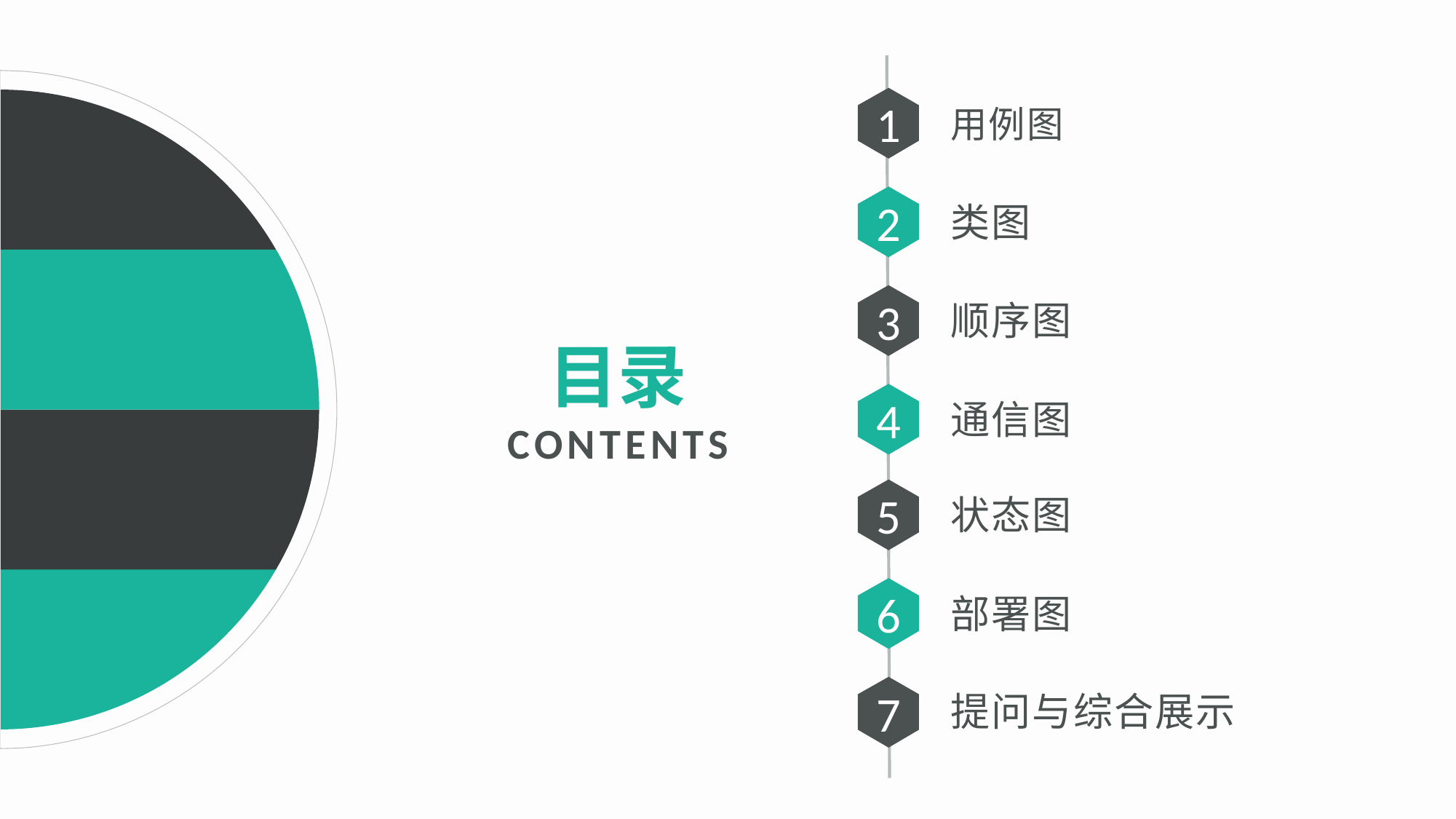

1
用例图
2
类图
3
顺序图
目录
4
通信图
CONTENTS
5
状态图
6
部署图
7
提问与综合展示